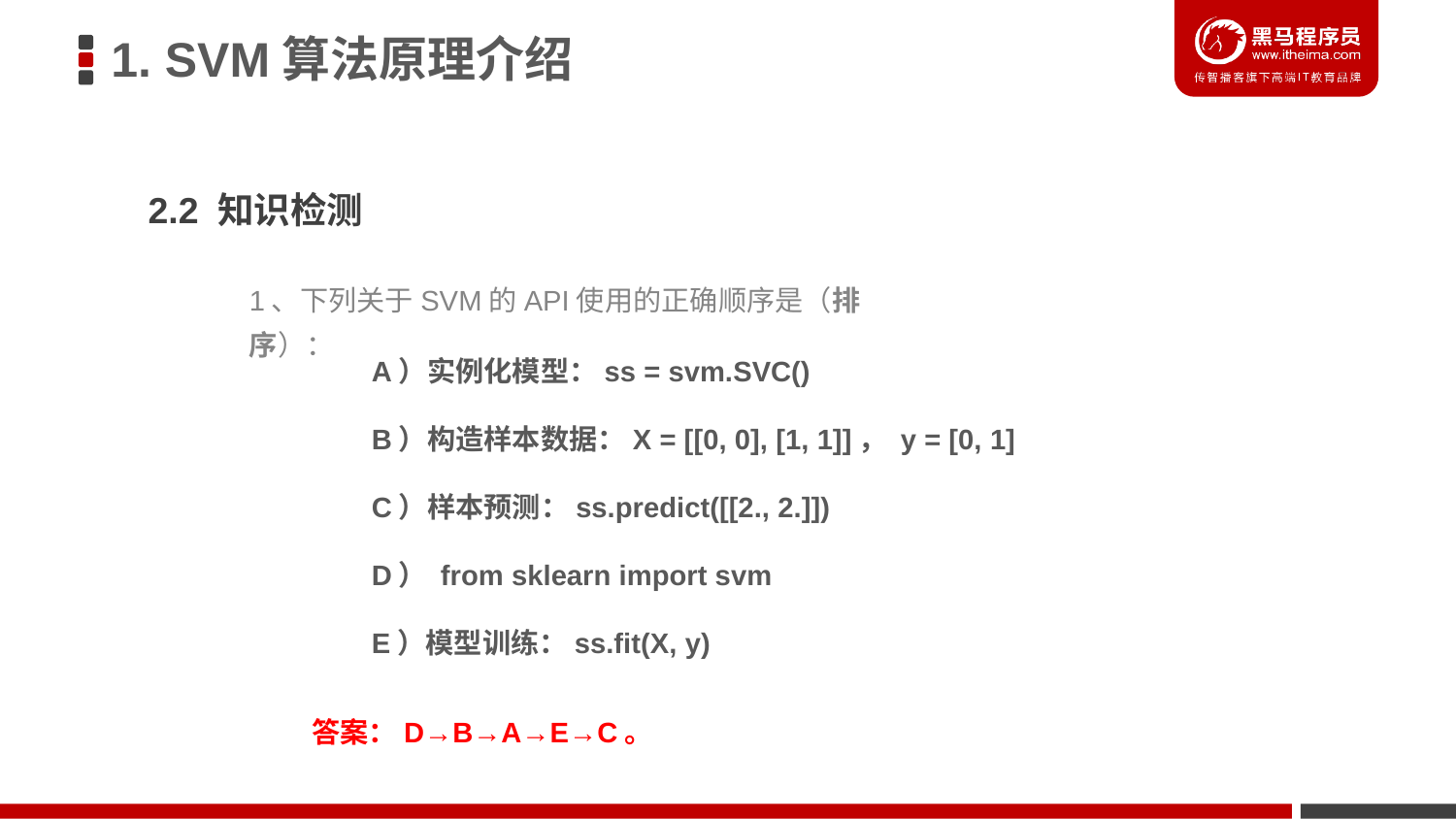

1. SVM算法原理介绍
2.2 知识检测
1、下列关于SVM的API使用的正确顺序是（排序）：
A）实例化模型：ss = svm.SVC()

B）构造样本数据：X = [[0, 0], [1, 1]]， y = [0, 1]

C）样本预测：ss.predict([[2., 2.]])

D） from sklearn import svm

E）模型训练：ss.fit(X, y)
答案：D→B→A→E→C。